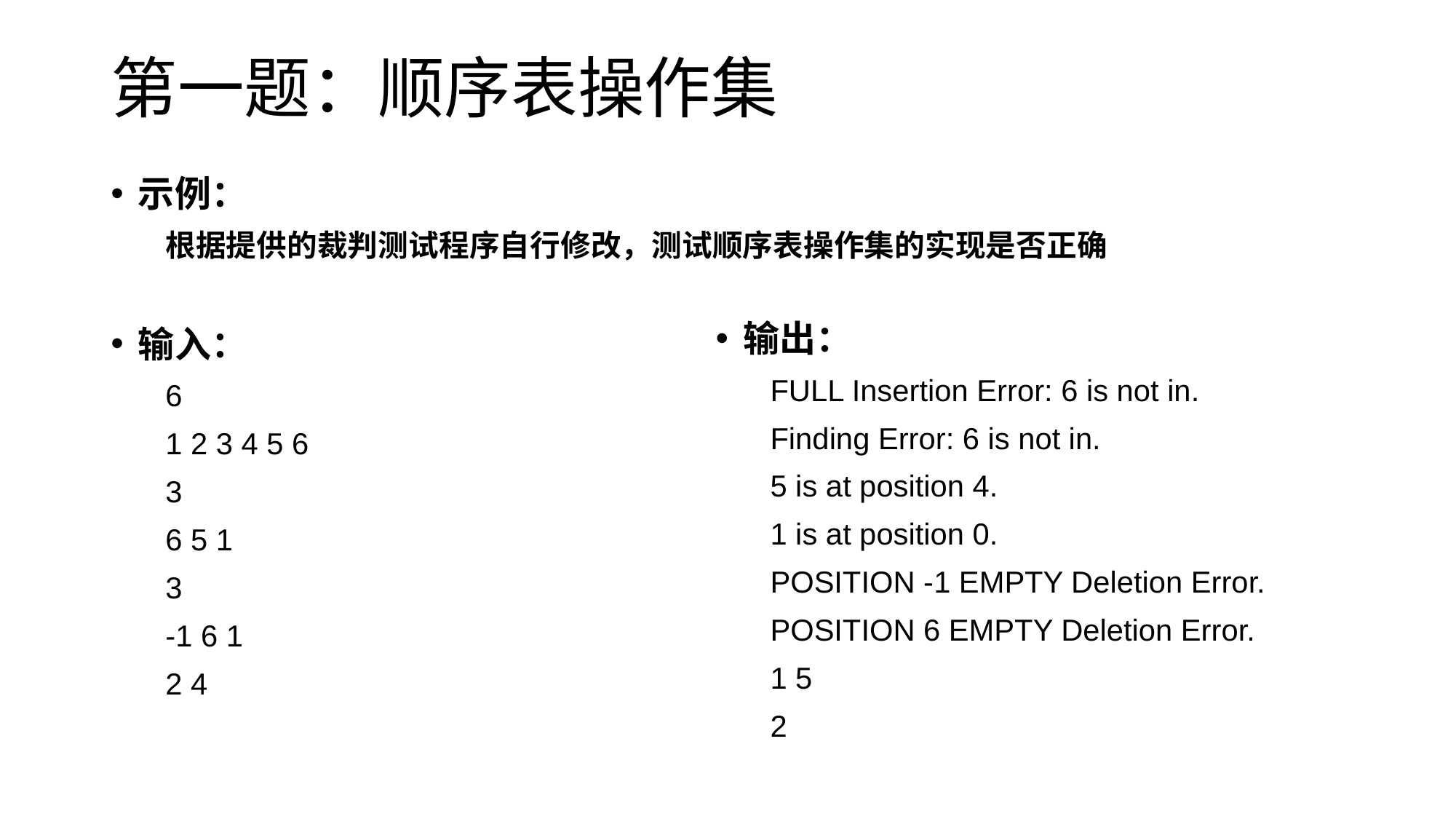

# 第一题：顺序表操作集
示例：
根据提供的裁判测试程序自行修改，测试顺序表操作集的实现是否正确

输入：
6
1 2 3 4 5 6
3
6 5 1
3
-1 6 1
2 4

输出：
FULL Insertion Error: 6 is not in.
Finding Error: 6 is not in.
5 is at position 4.
1 is at position 0.
POSITION -1 EMPTY Deletion Error.
POSITION 6 EMPTY Deletion Error.
1 5
2